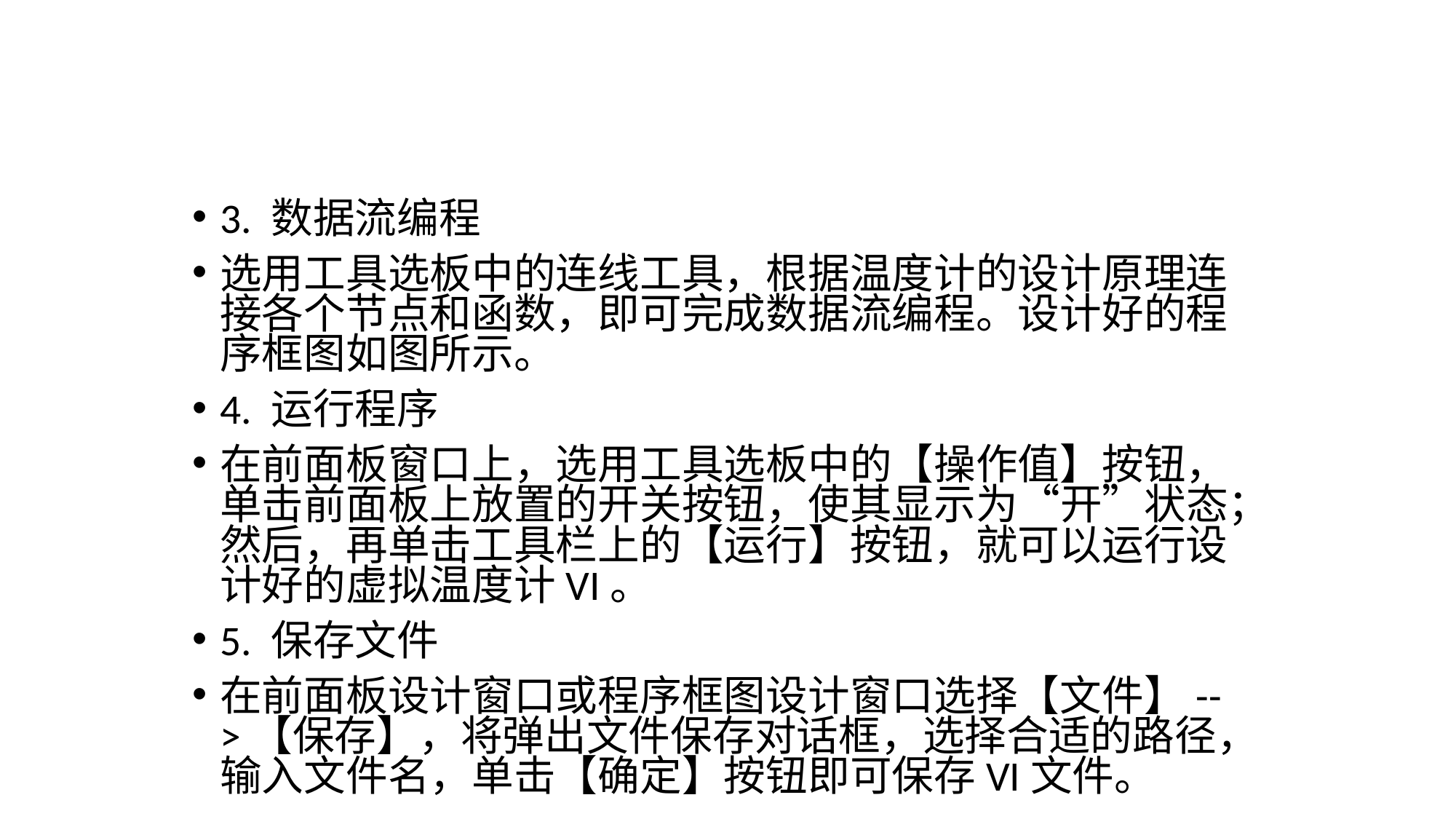

3. 数据流编程
选用工具选板中的连线工具，根据温度计的设计原理连接各个节点和函数，即可完成数据流编程。设计好的程序框图如图所示。
4. 运行程序
在前面板窗口上，选用工具选板中的【操作值】按钮，单击前面板上放置的开关按钮，使其显示为“开”状态；然后，再单击工具栏上的【运行】按钮，就可以运行设计好的虚拟温度计VI。
5. 保存文件
在前面板设计窗口或程序框图设计窗口选择【文件】-->【保存】，将弹出文件保存对话框，选择合适的路径，输入文件名，单击【确定】按钮即可保存VI文件。